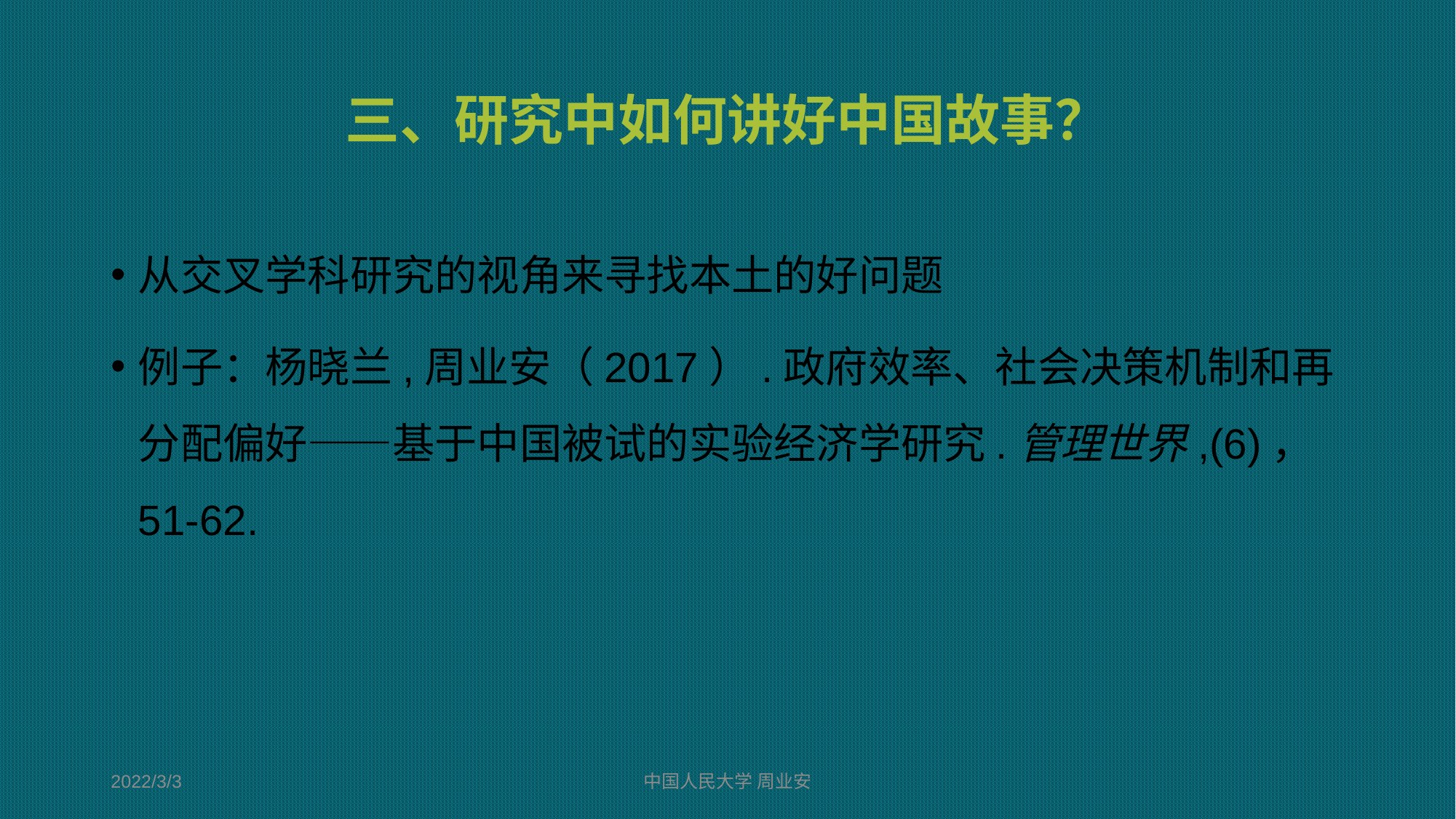

# 三、研究中如何讲好中国故事？
从交叉学科研究的视角来寻找本土的好问题
例子：杨晓兰,周业安（2017）.政府效率、社会决策机制和再分配偏好——基于中国被试的实验经济学研究.管理世界,(6)，51-62.

2022/3/3
中国人民大学 周业安